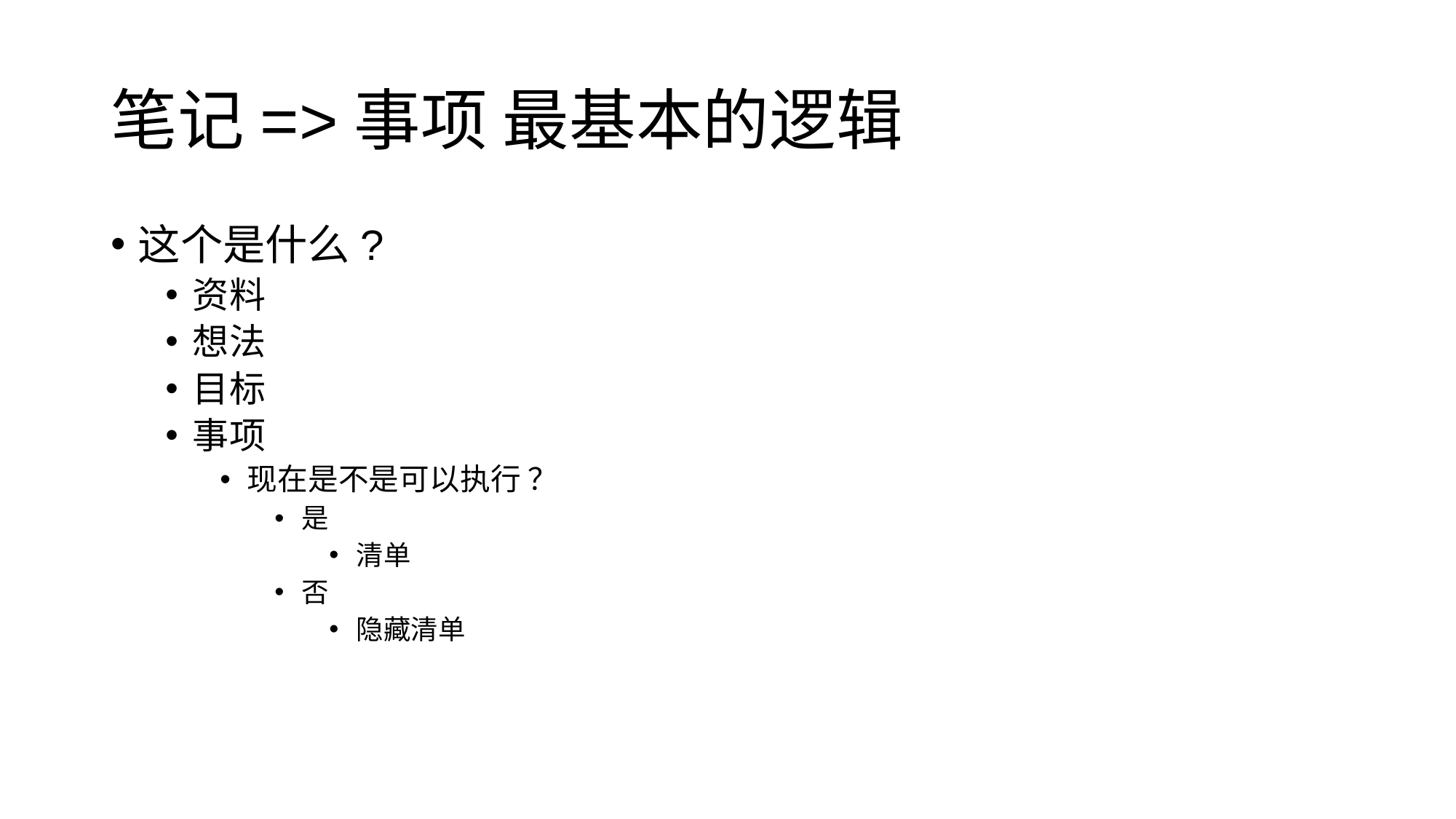

# 笔记=>事项 最基本的逻辑
这个是什么?
资料
想法
目标
事项
现在是不是可以执行 ？
是
清单
否
隐藏清单